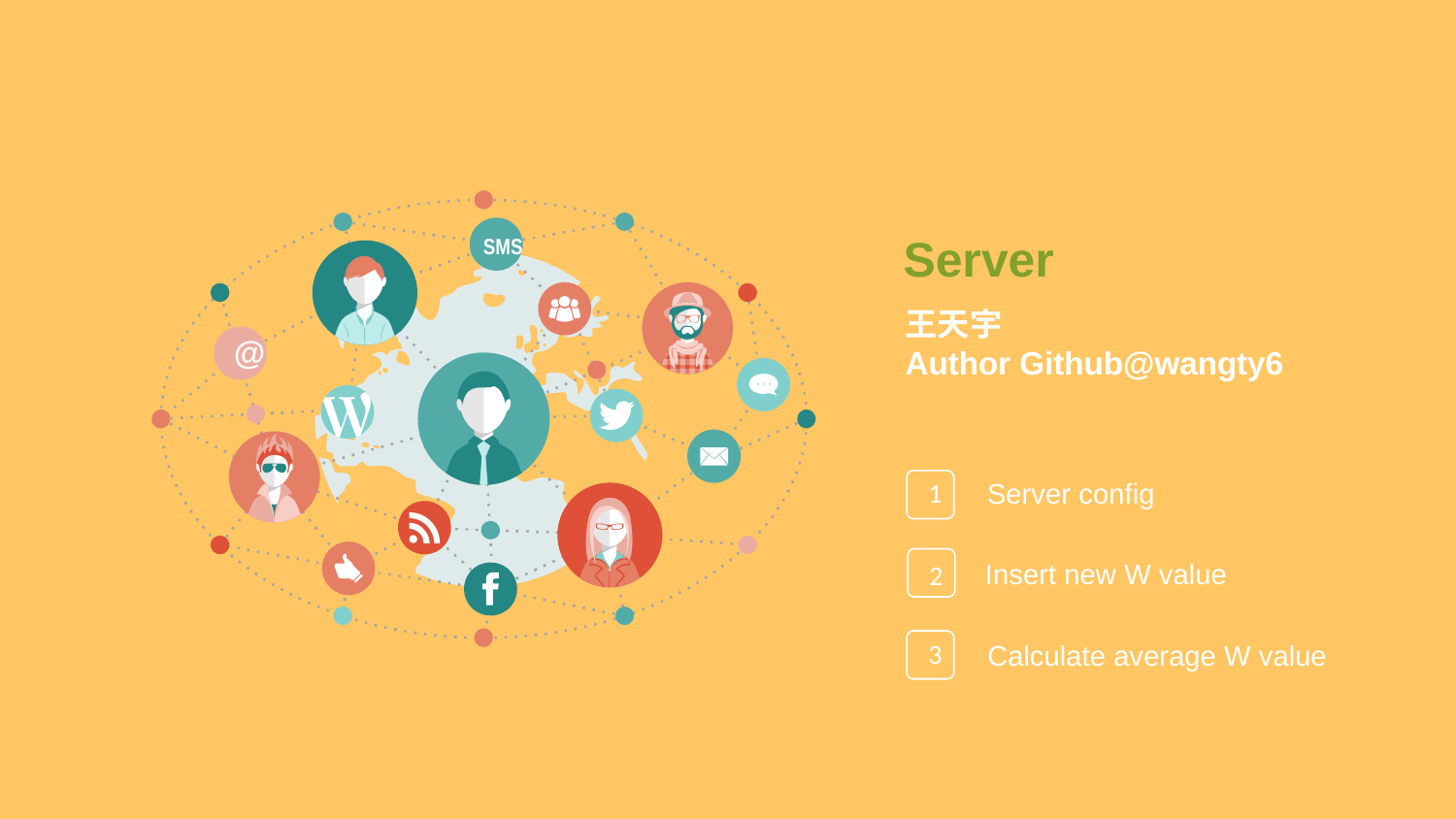

SMS

@

Server
王天宇
Author Github@wangty6
1
Server config

Insert new W value
3
Calculate average W value

2